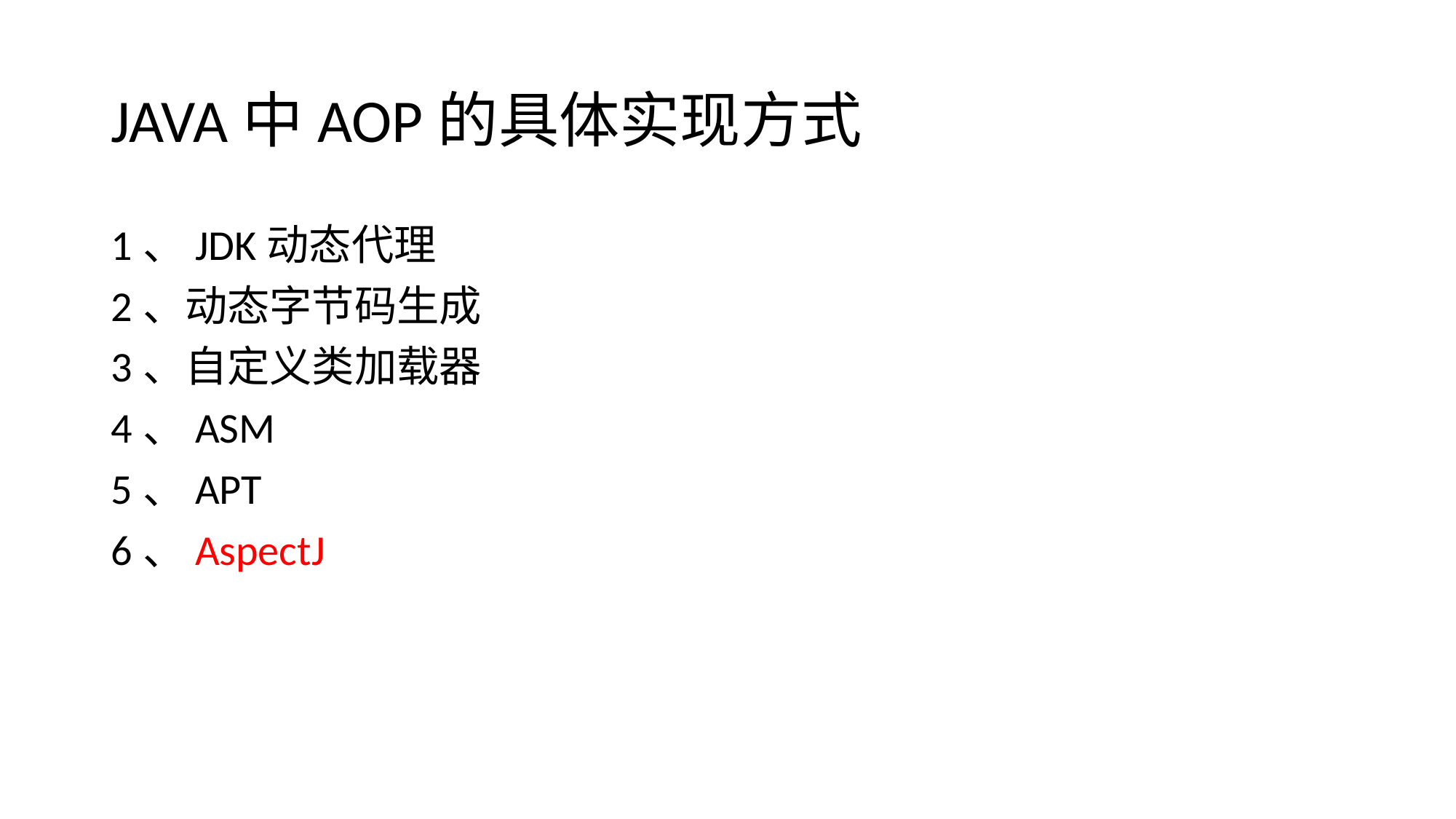

# JAVA中AOP的具体实现方式
1、JDK动态代理
2、动态字节码生成
3、自定义类加载器
4、ASM
5、APT
6、AspectJ